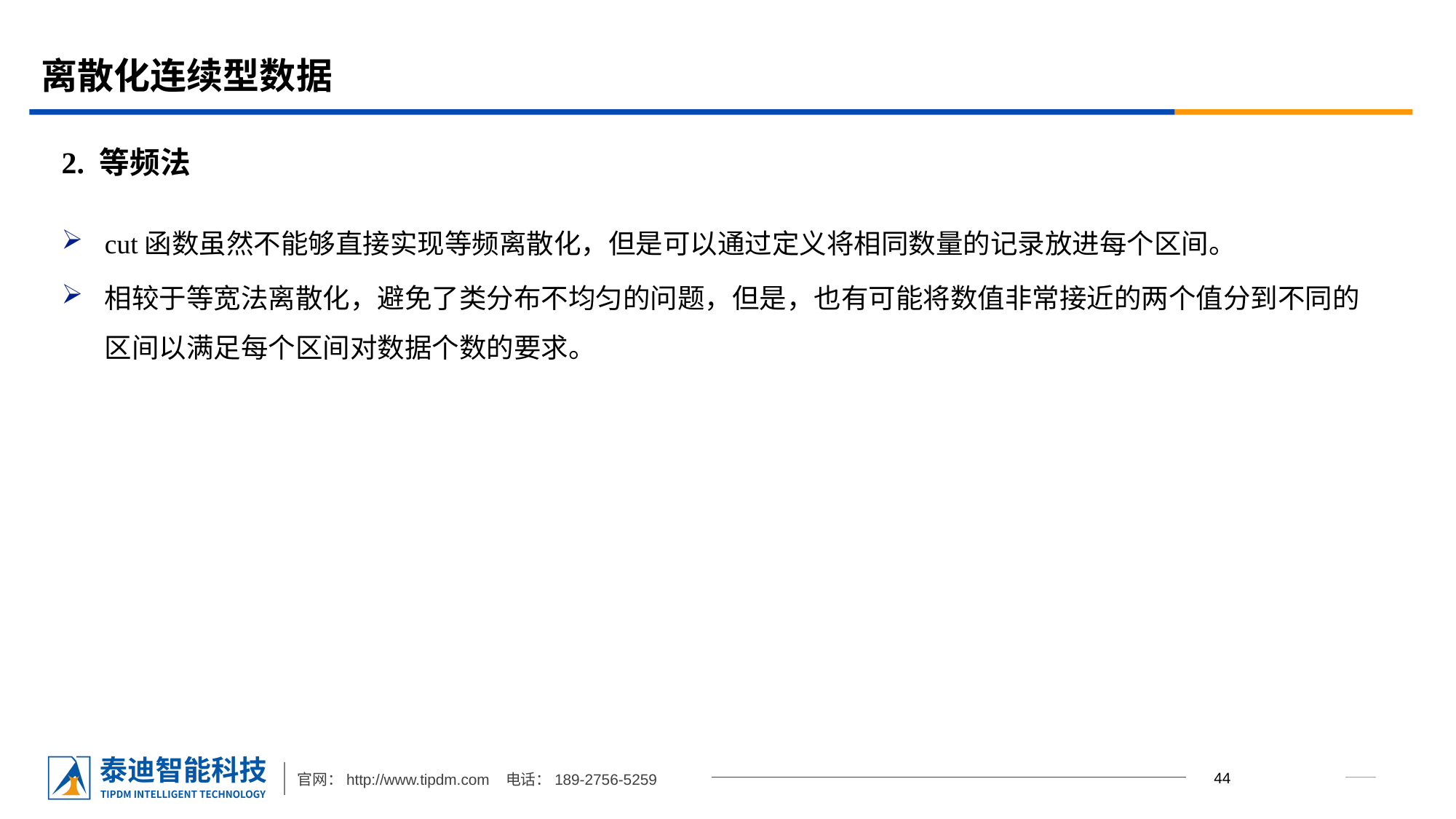

# 离散化连续型数据
2. 等频法

cut函数虽然不能够直接实现等频离散化，但是可以通过定义将相同数量的记录放进每个区间。
相较于等宽法离散化，避免了类分布不均匀的问题，但是，也有可能将数值非常接近的两个值分到不同的区间以满足每个区间对数据个数的要求。